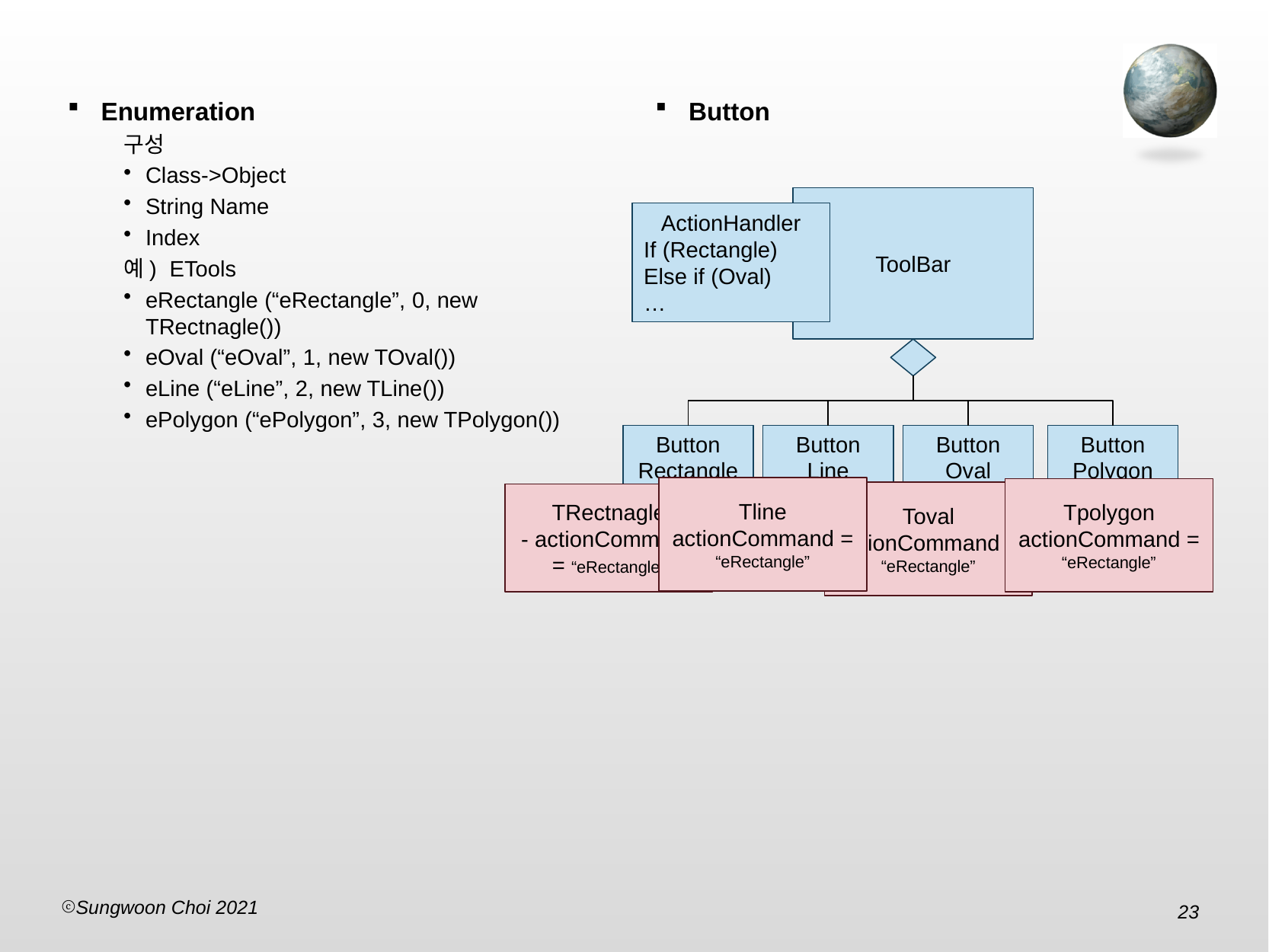

Enumeration
구성
Class->Object
String Name
Index
예)  ETools
eRectangle (“eRectangle”, 0, new TRectnagle())
eOval (“eOval”, 1, new TOval())
eLine (“eLine”, 2, new TLine())
ePolygon (“ePolygon”, 3, new TPolygon())
Button
ToolBar
ActionHandler
If (Rectangle)
Else if (Oval)
…

Button Rectangle
Button Line
Button Oval
Button Polygon
Tline
actionCommand = “eRectangle”
Tpolygon
actionCommand = “eRectangle”
Toval
actionCommand = “eRectangle”
TRectnagle
- actionCommand = “eRectangle”
Sungwoon Choi 2021
23